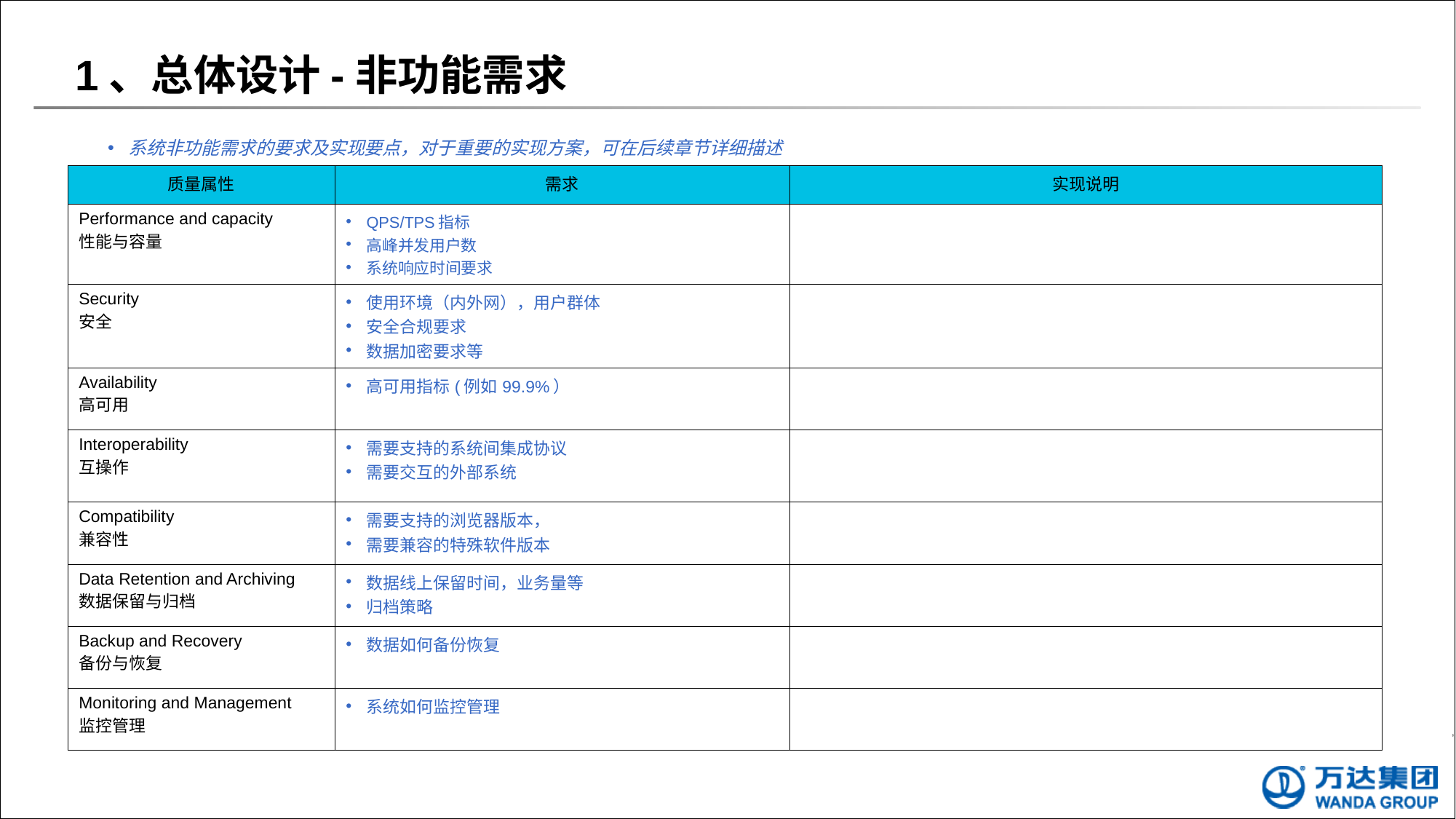

# 1、总体设计-非功能需求
系统非功能需求的要求及实现要点，对于重要的实现方案，可在后续章节详细描述
| 质量属性 | 需求 | 实现说明 |
| --- | --- | --- |
| Performance and capacity 性能与容量 | QPS/TPS指标 高峰并发用户数 系统响应时间要求 |  |
| Security 安全 | 使用环境（内外网），用户群体 安全合规要求 数据加密要求等 |  |
| Availability 高可用 | 高可用指标(例如99.9%） |  |
| Interoperability 互操作 | 需要支持的系统间集成协议 需要交互的外部系统 |  |
| Compatibility 兼容性 | 需要支持的浏览器版本， 需要兼容的特殊软件版本 |  |
| Data Retention and Archiving 数据保留与归档 | 数据线上保留时间，业务量等 归档策略 |  |
| Backup and Recovery 备份与恢复 | 数据如何备份恢复 |  |
| Monitoring and Management 监控管理 | 系统如何监控管理 |  |